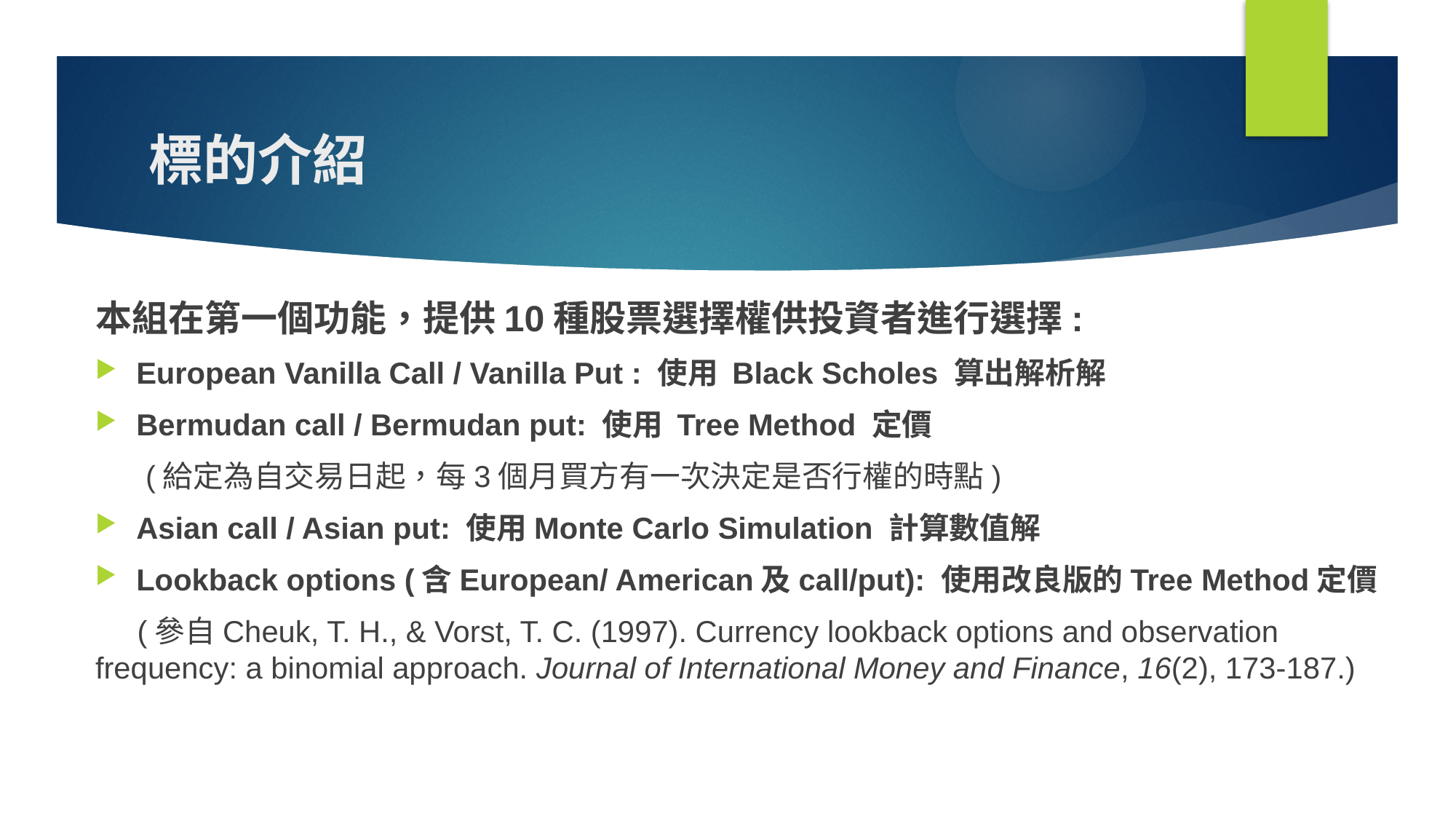

# 標的介紹
本組在第一個功能，提供10種股票選擇權供投資者進行選擇:
European Vanilla Call / Vanilla Put : 使用 Black Scholes 算出解析解
Bermudan call / Bermudan put: 使用 Tree Method 定價
      (給定為自交易日起，每3個月買方有一次決定是否行權的時點)
Asian call / Asian put: 使用Monte Carlo Simulation 計算數值解
Lookback options (含European/ American及call/put): 使用改良版的Tree Method定價
     (參自Cheuk, T. H., & Vorst, T. C. (1997). Currency lookback options and observation frequency: a binomial approach. Journal of International Money and Finance, 16(2), 173-187.)